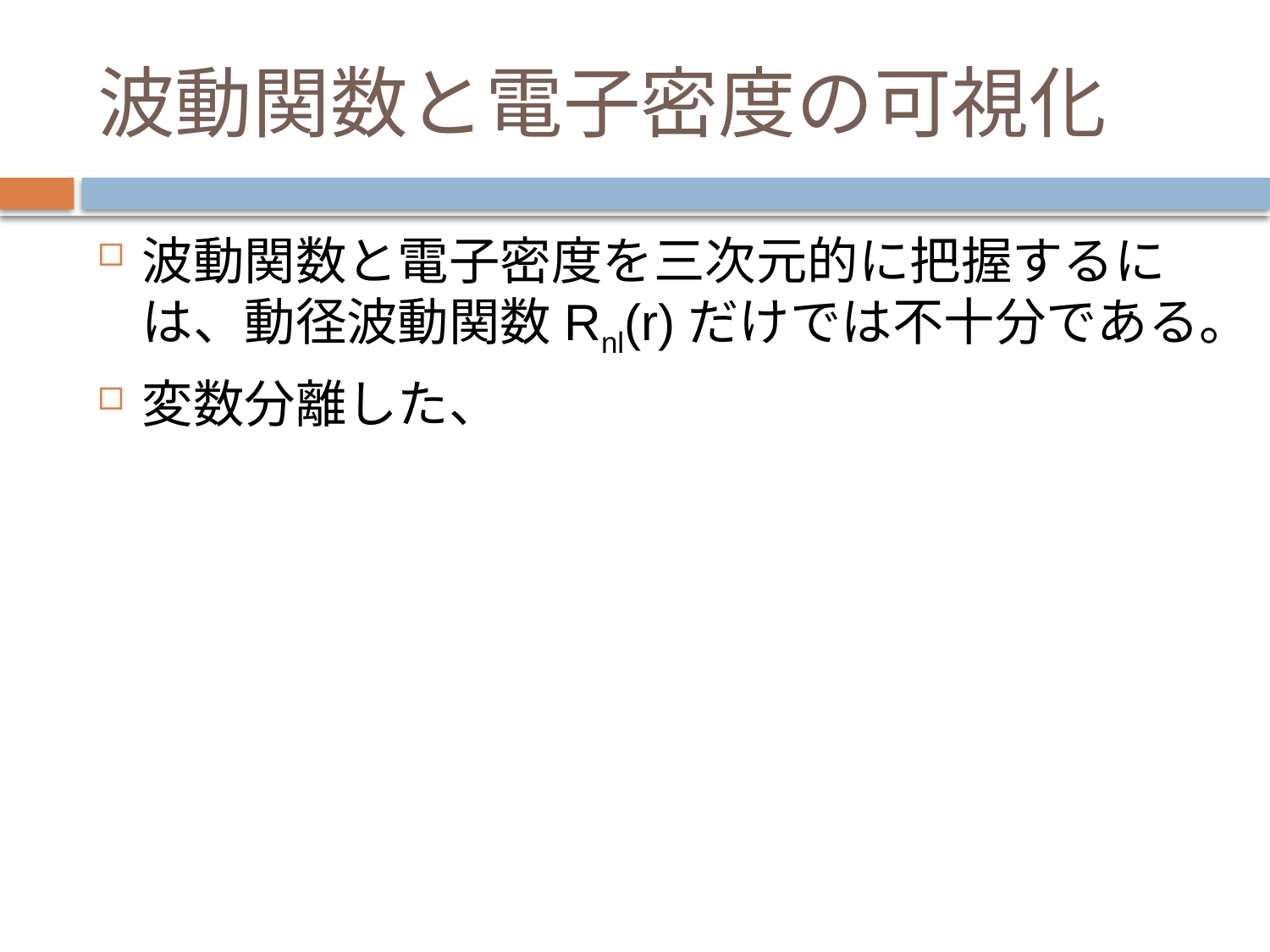

# 波動関数と電子密度の可視化
波動関数と電子密度を三次元的に把握するには、動径波動関数Rnl(r)だけでは不十分である。
変数分離した、